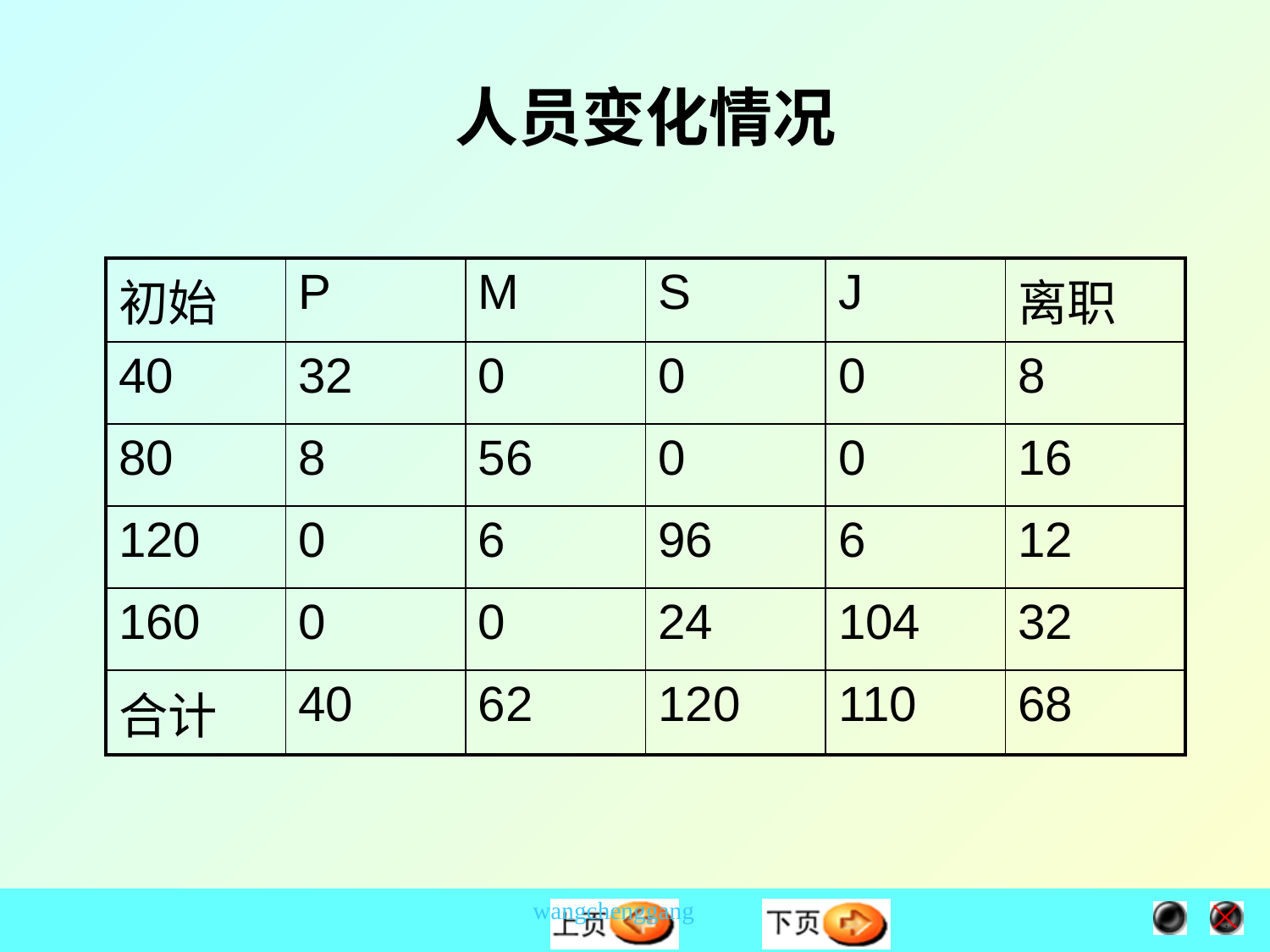

# 人员变化情况
| 初始 | P | M | S | J | 离职 |
| --- | --- | --- | --- | --- | --- |
| 40 | 32 | 0 | 0 | 0 | 8 |
| 80 | 8 | 56 | 0 | 0 | 16 |
| 120 | 0 | 6 | 96 | 6 | 12 |
| 160 | 0 | 0 | 24 | 104 | 32 |
| 合计 | 40 | 62 | 120 | 110 | 68 |
wangchenggang